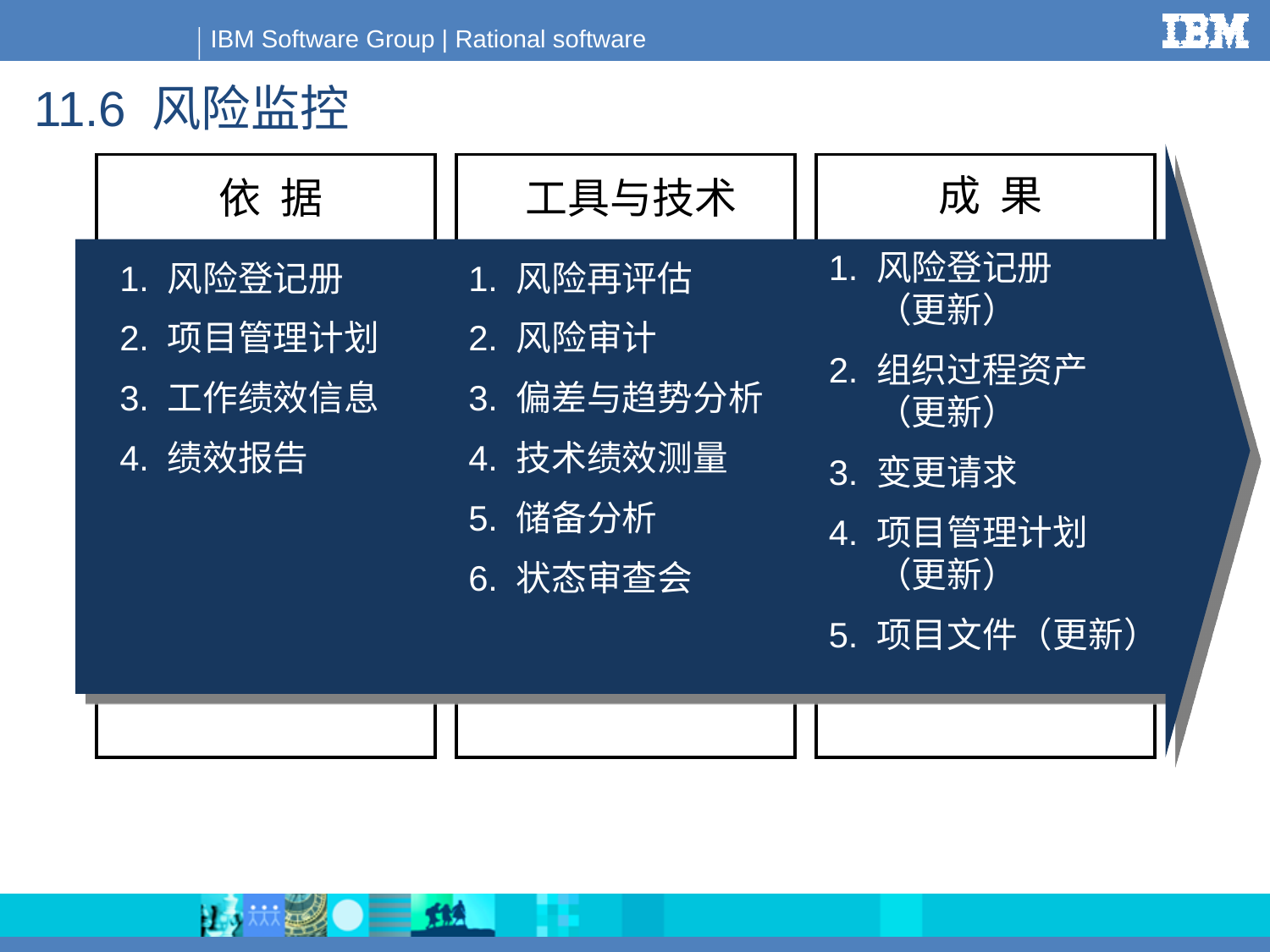

# 11.6 风险监控

成  果
依  据
工具与技术

风险登记册
（更新）
组织过程资产
（更新）
变更请求
项目管理计划
（更新）
项目文件（更新）
风险登记册
项目管理计划
工作绩效信息
绩效报告
风险再评估
风险审计
偏差与趋势分析
技术绩效测量
储备分析
状态审查会